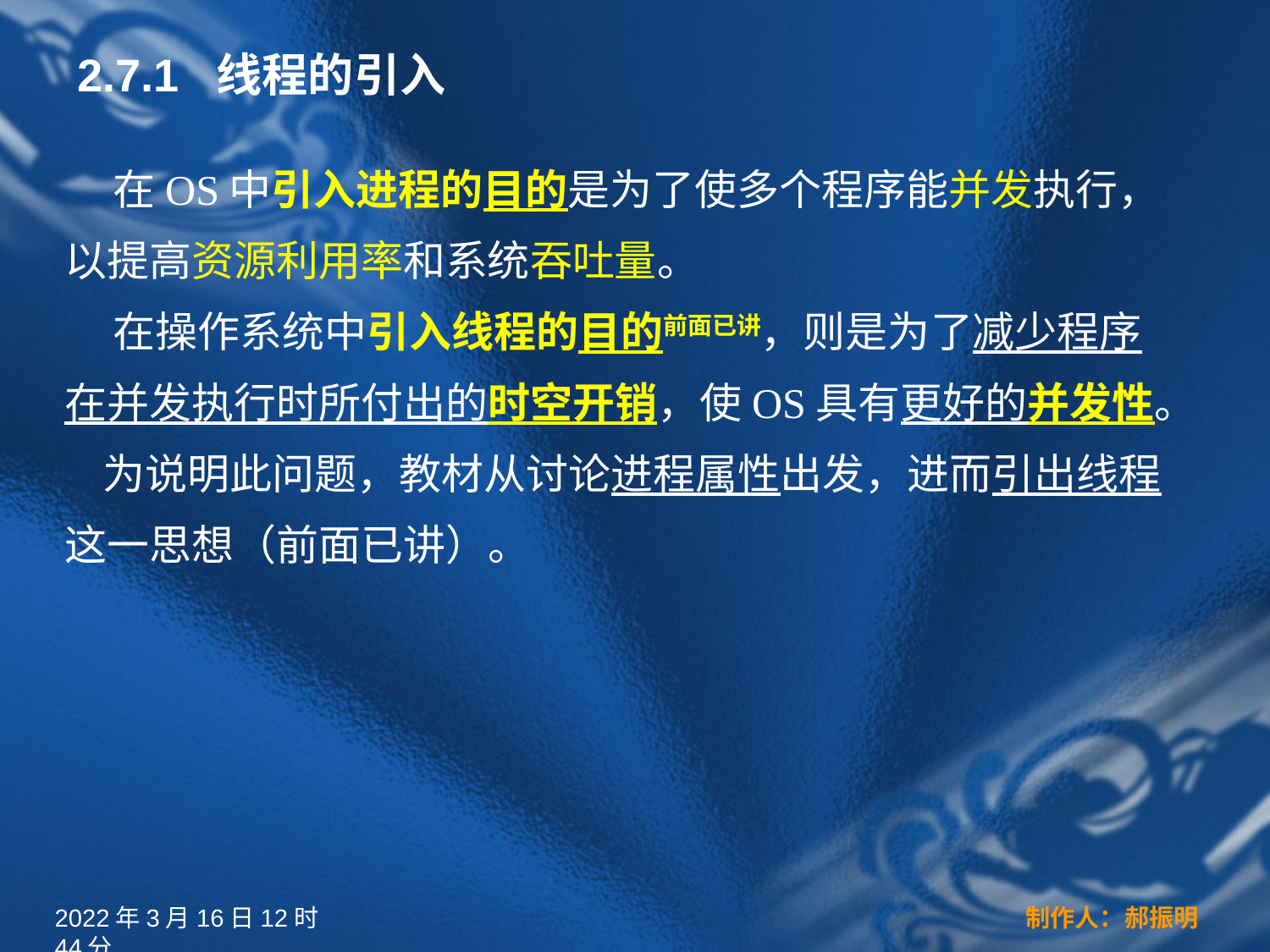

# 2.7.1  线程的引入
    在OS中引入进程的目的是为了使多个程序能并发执行，以提高资源利用率和系统吞吐量。
    在操作系统中引入线程的目的前面已讲，则是为了减少程序在并发执行时所付出的时空开销，使OS具有更好的并发性。
   为说明此问题，教材从讨论进程属性出发，进而引出线程这一思想（前面已讲）。
2022年3月16日12时44分
制作人：郝振明